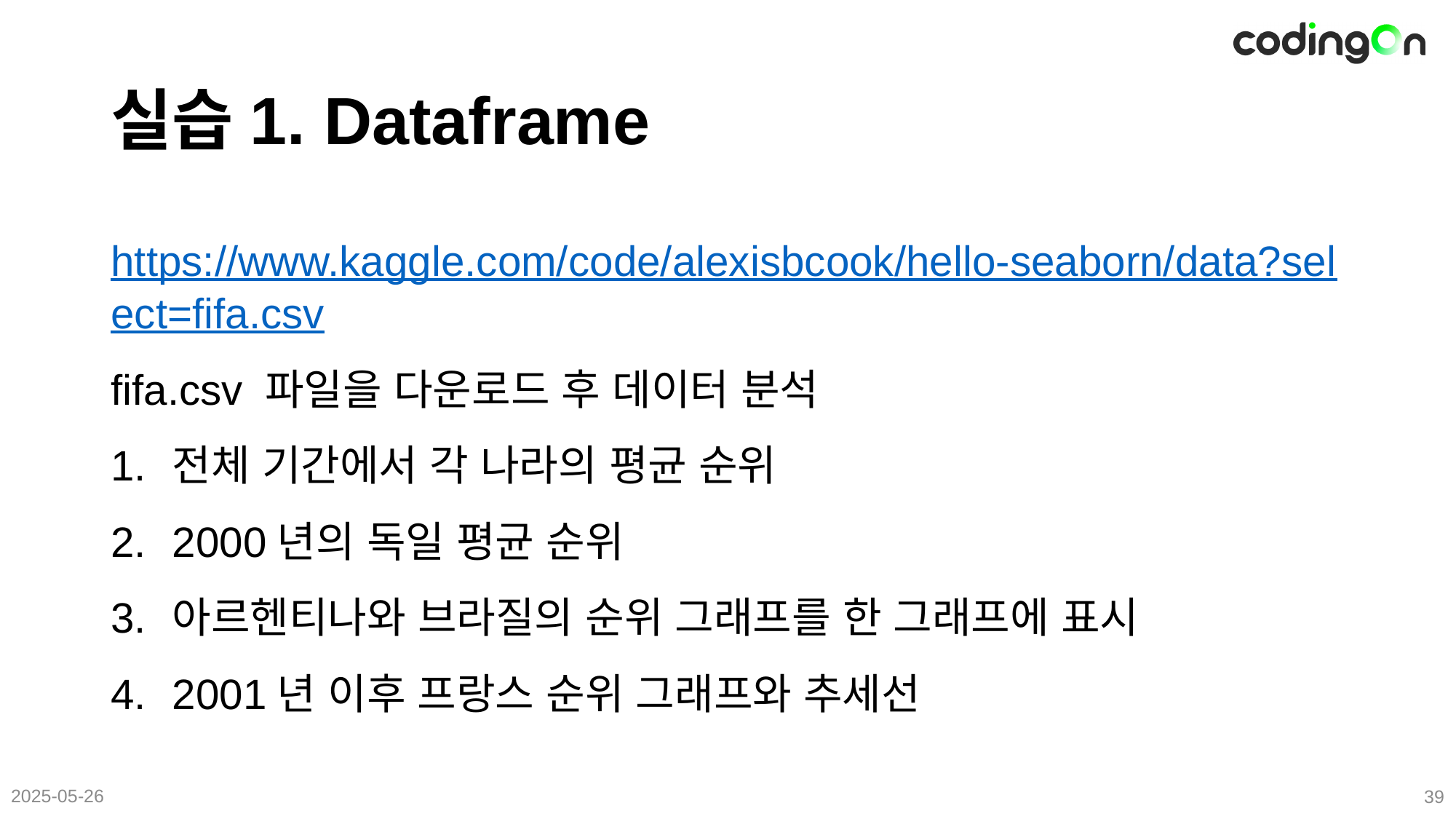

# 실습1. Dataframe
https://www.kaggle.com/code/alexisbcook/hello-seaborn/data?select=fifa.csv
fifa.csv 파일을 다운로드 후 데이터 분석
전체 기간에서 각 나라의 평균 순위
2000년의 독일 평균 순위
아르헨티나와 브라질의 순위 그래프를 한 그래프에 표시
2001년 이후 프랑스 순위 그래프와 추세선
2025-05-26
39